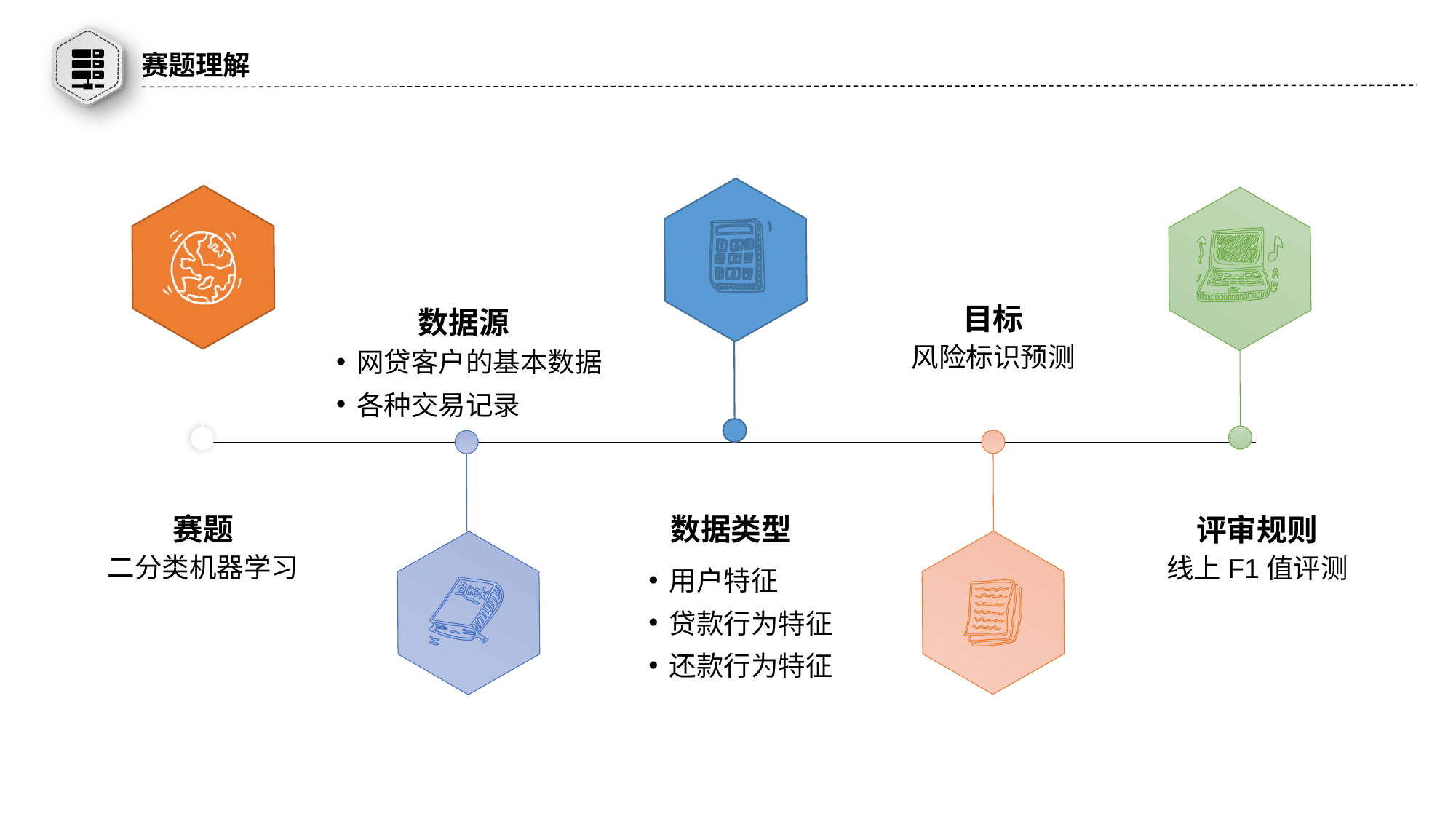

赛题理解

目标
风险标识预测
数据源
网贷客户的基本数据
各种交易记录

数据类型
用户特征
贷款行为特征
还款行为特征
赛题
二分类机器学习
评审规则
线上F1值评测